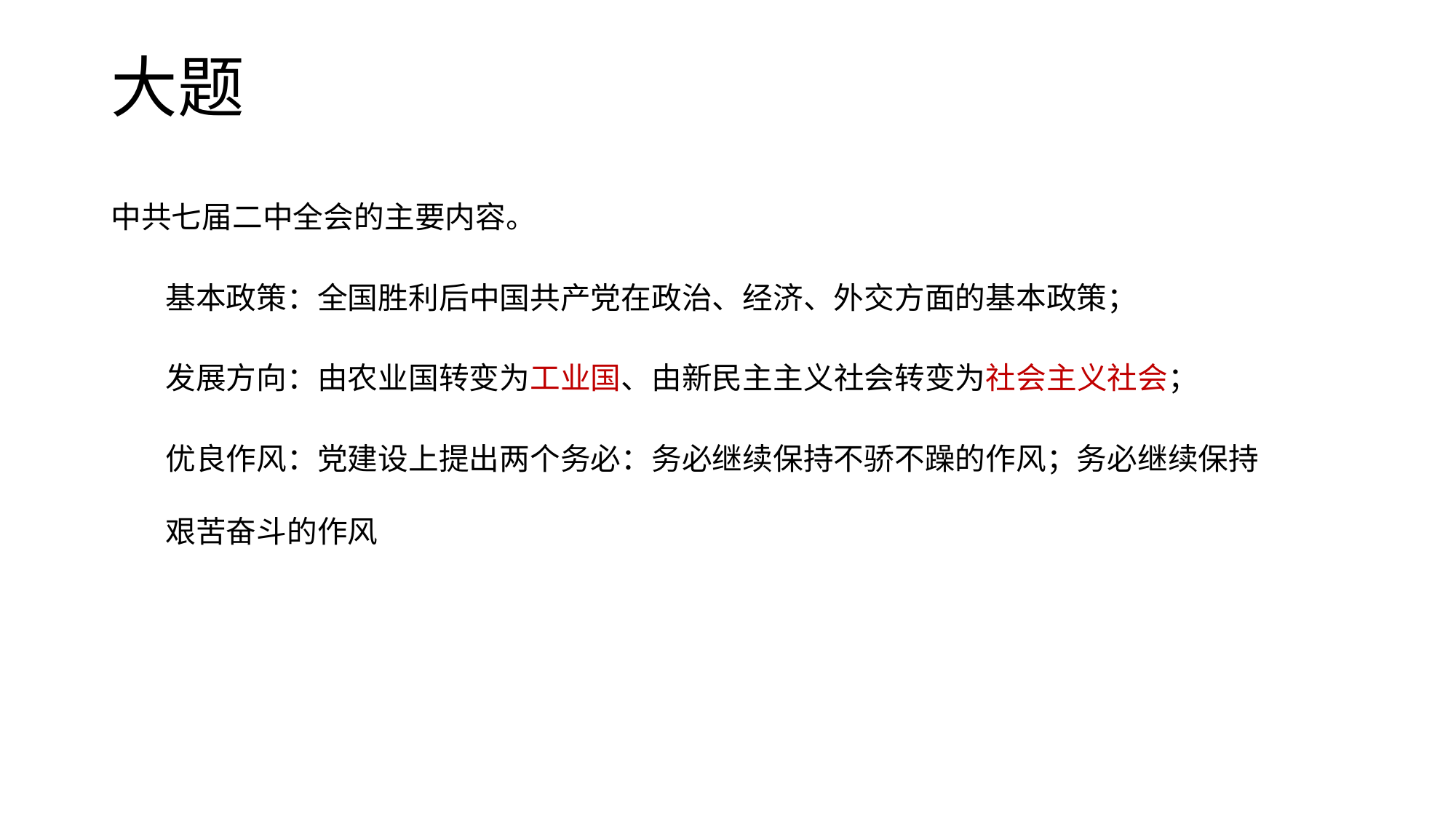

# 大题
中共七届二中全会的主要内容。
基本政策：全国胜利后中国共产党在政治、经济、外交方面的基本政策；
发展方向：由农业国转变为工业国、由新民主主义社会转变为社会主义社会；
优良作风：党建设上提出两个务必：务必继续保持不骄不躁的作风；务必继续保持艰苦奋斗的作风